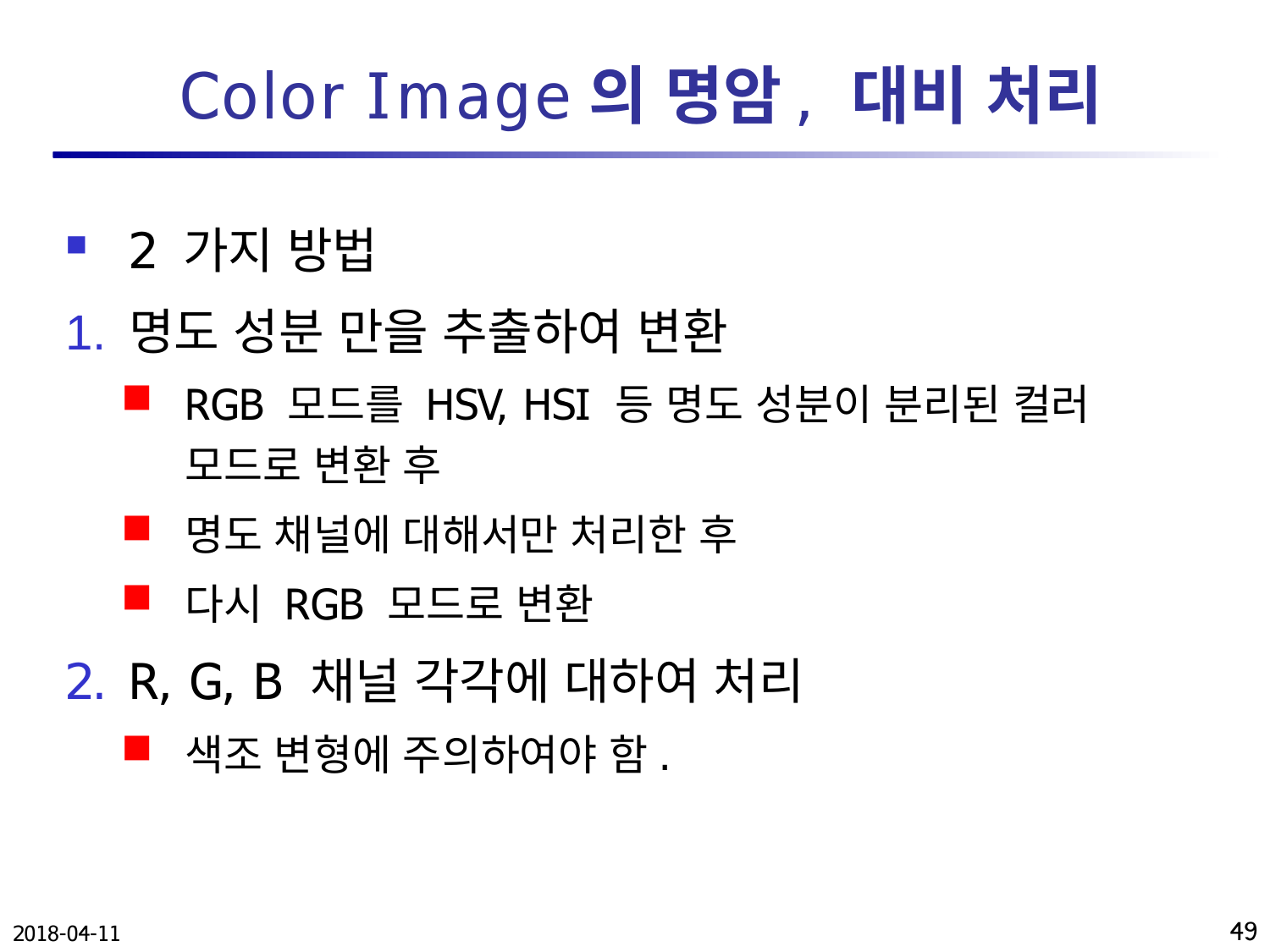

# Color Image의 명암, 대비 처리
 2 가지 방법
명도 성분 만을 추출하여 변환
RGB 모드를 HSV, HSI 등 명도 성분이 분리된 컬러 모드로 변환 후
명도 채널에 대해서만 처리한 후
다시 RGB 모드로 변환
R, G, B 채널 각각에 대하여 처리
색조 변형에 주의하여야 함.
2018-04-11
49